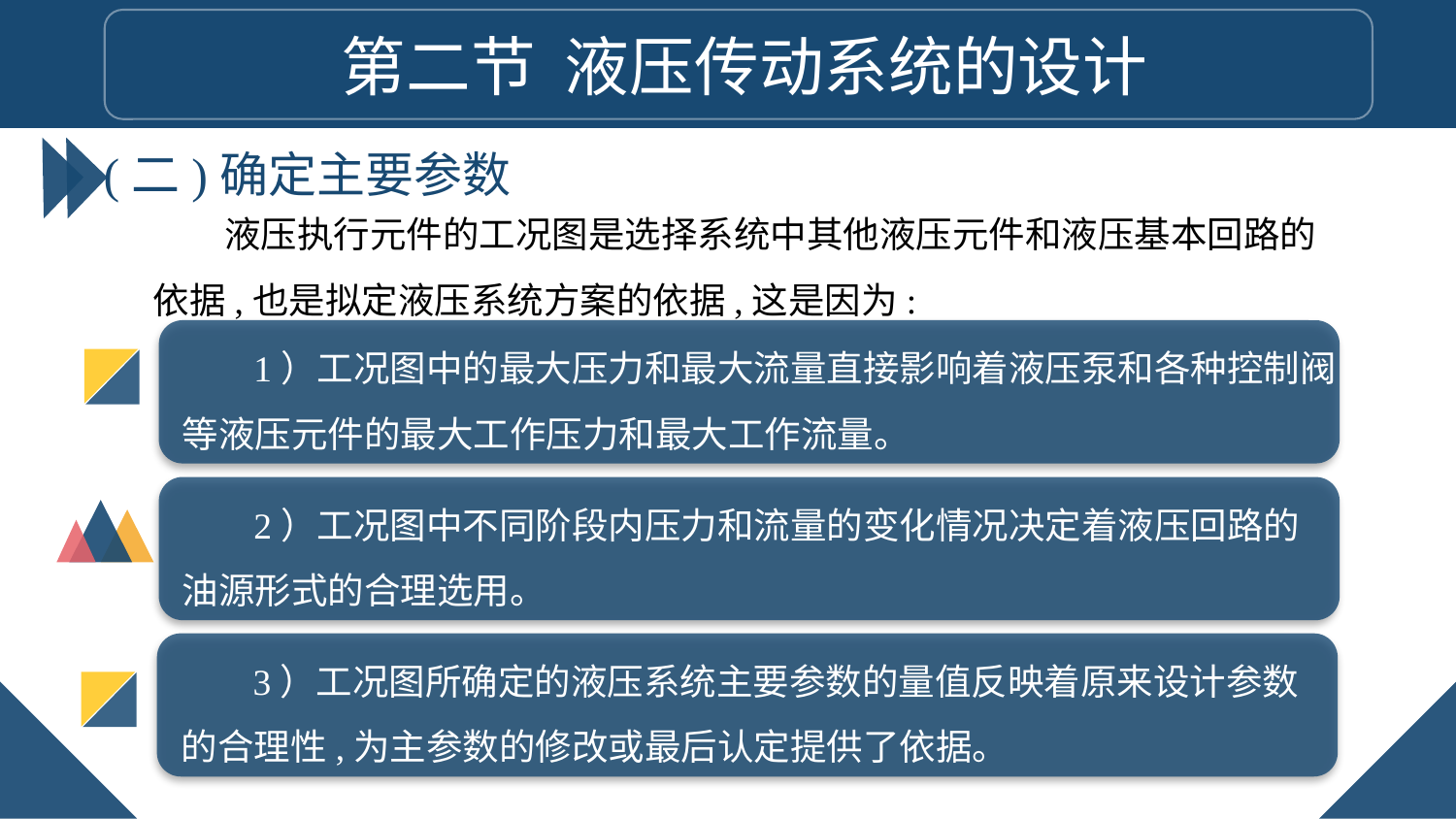

第二节  液压传动系统的设计

(二)确定主要参数

液压执行元件的工况图是选择系统中其他液压元件和液压基本回路的依据,也是拟定液压系统方案的依据,这是因为:
1）工况图中的最大压力和最大流量直接影响着液压泵和各种控制阀等液压元件的最大工作压力和最大工作流量。

2）工况图中不同阶段内压力和流量的变化情况决定着液压回路的油源形式的合理选用。

3）工况图所确定的液压系统主要参数的量值反映着原来设计参数的合理性,为主参数的修改或最后认定提供了依据。